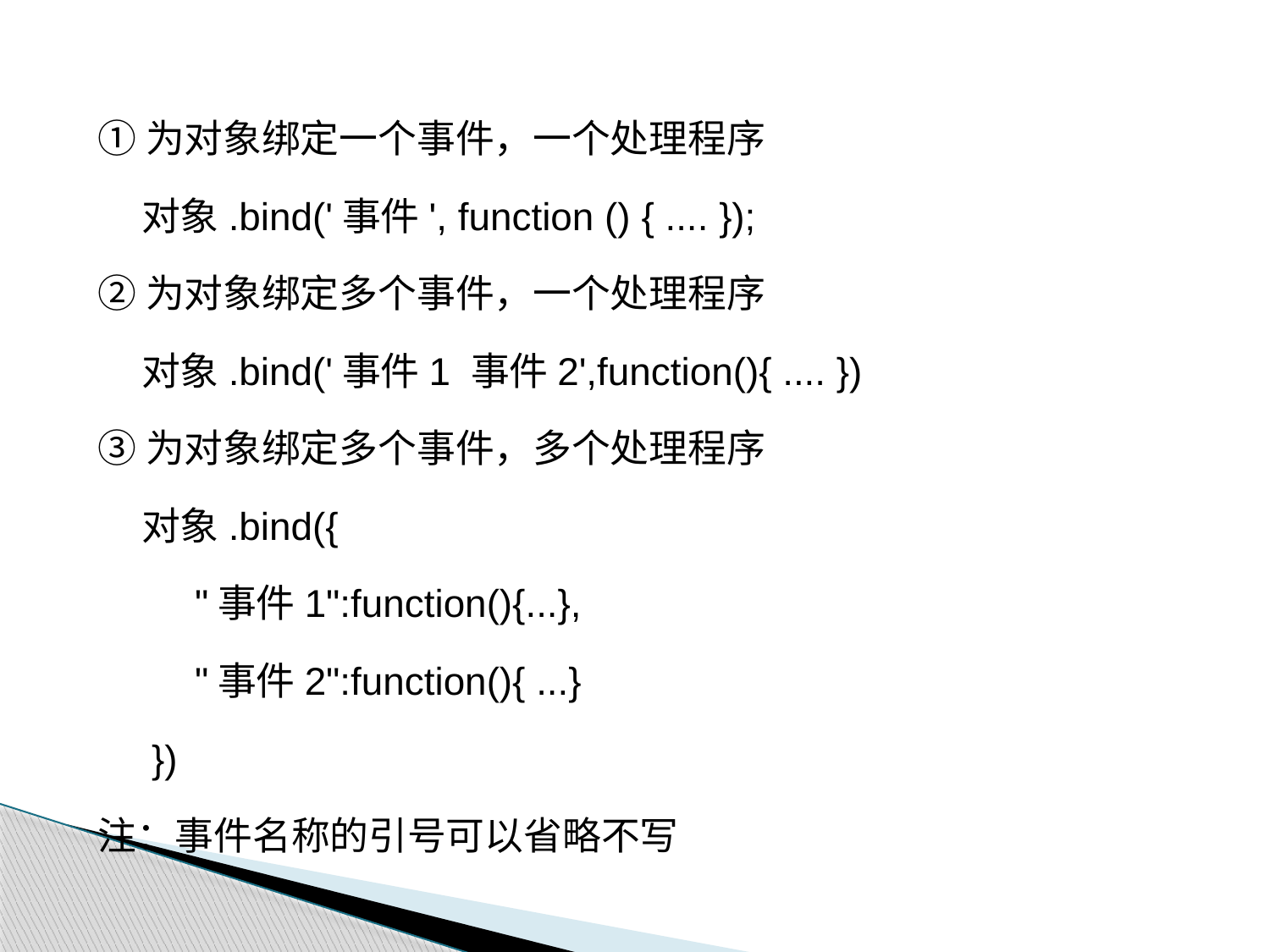

①为对象绑定一个事件，一个处理程序
    对象.bind('事件', function () { .... });
②为对象绑定多个事件，一个处理程序
    对象.bind('事件1 事件2',function(){ .... })
③为对象绑定多个事件，多个处理程序
    对象.bind({
         "事件1":function(){...},
         "事件2":function(){ ...}
     })
注：事件名称的引号可以省略不写